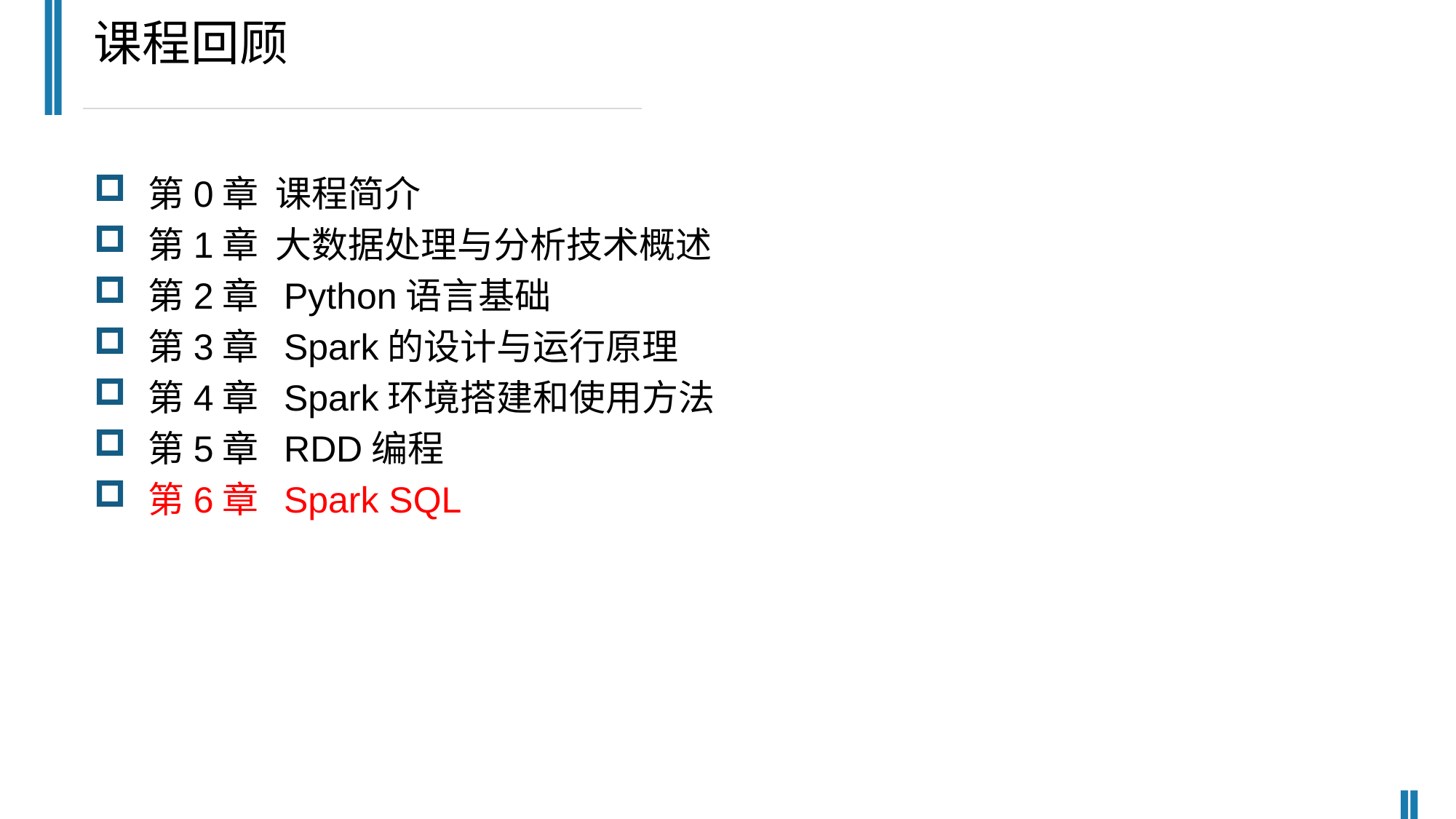

课程回顾

第0章  课程简介
第1章  大数据处理与分析技术概述
第2章  Python语言基础
第3章  Spark的设计与运行原理
第4章  Spark环境搭建和使用方法
第5章  RDD编程
第6章  Spark SQL